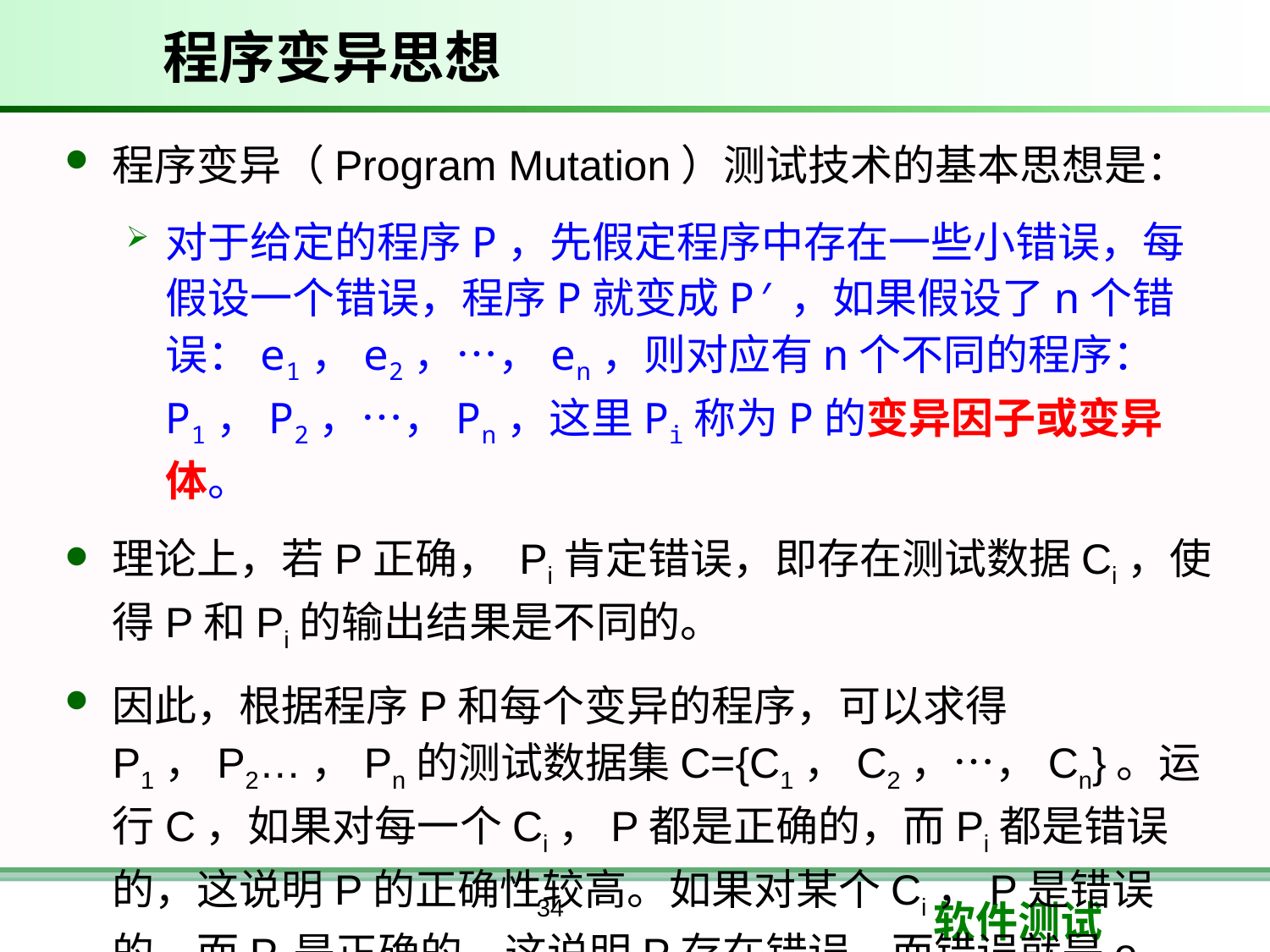

# 程序变异思想
程序变异（Program Mutation）测试技术的基本思想是：
对于给定的程序P，先假定程序中存在一些小错误，每假设一个错误，程序P就变成P′，如果假设了n个错误：e1，e2，…，en，则对应有n个不同的程序：P1，P2，…，Pn，这里Pi称为P的变异因子或变异体。
理论上，若P正确， Pi肯定错误，即存在测试数据Ci，使得P和Pi的输出结果是不同的。
因此，根据程序P和每个变异的程序，可以求得P1，P2…，Pn的测试数据集C={C1，C2，…，Cn}。运行C，如果对每一个Ci，P都是正确的，而Pi都是错误的，这说明P的正确性较高。如果对某个Ci，P是错误的，而Pi是正确的，这说明P存在错误，而错误就是ei。

34